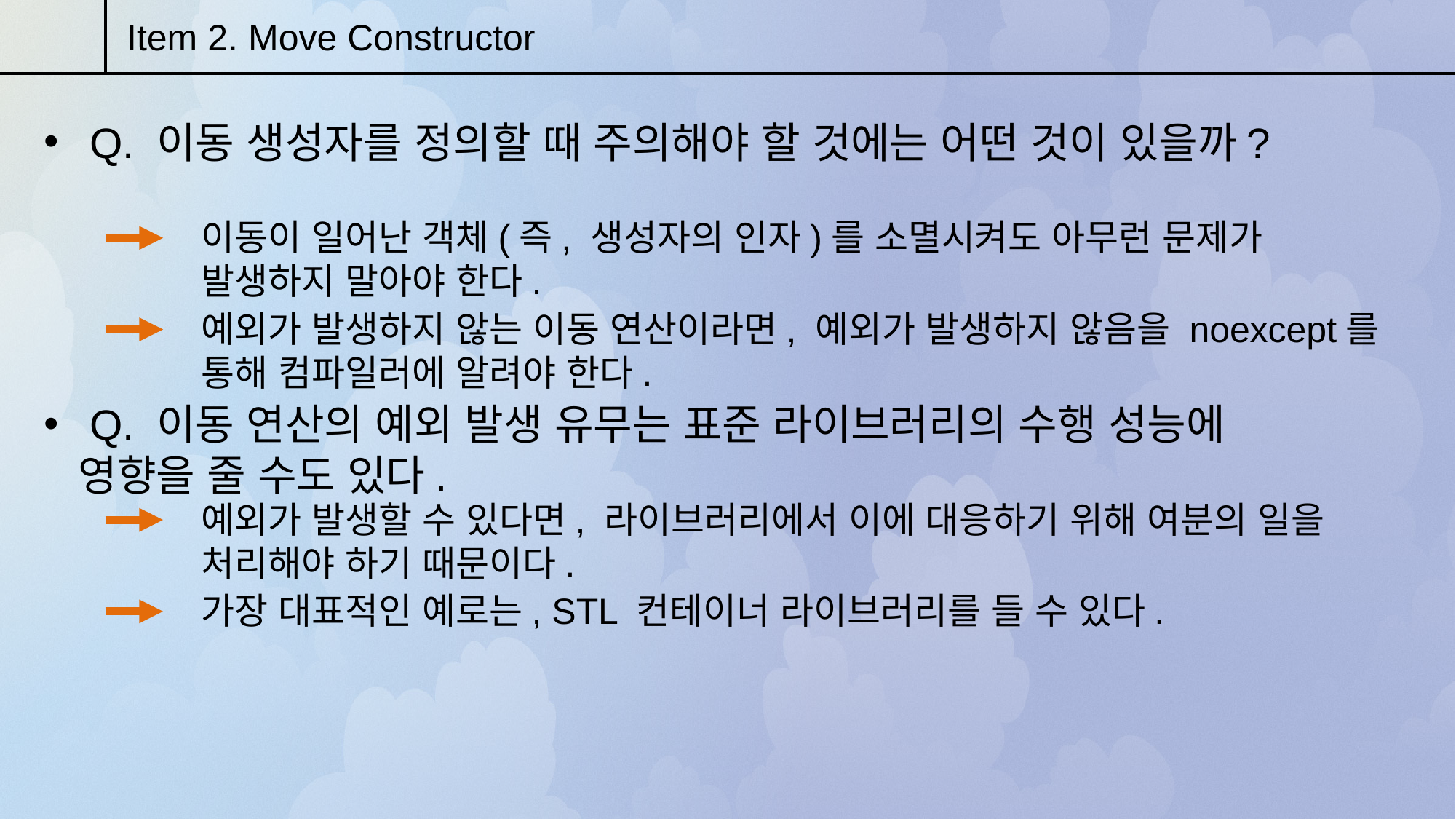

Item 2. Move Constructor
 Q. 이동 생성자를 정의할 때 주의해야 할 것에는 어떤 것이 있을까?
이동이 일어난 객체(즉, 생성자의 인자)를 소멸시켜도 아무런 문제가 발생하지 말아야 한다.
예외가 발생하지 않는 이동 연산이라면, 예외가 발생하지 않음을 noexcept를 통해 컴파일러에 알려야 한다.
 Q. 이동 연산의 예외 발생 유무는 표준 라이브러리의 수행 성능에 영향을 줄 수도 있다.
예외가 발생할 수 있다면, 라이브러리에서 이에 대응하기 위해 여분의 일을 처리해야 하기 때문이다.
가장 대표적인 예로는, STL 컨테이너 라이브러리를 들 수 있다.